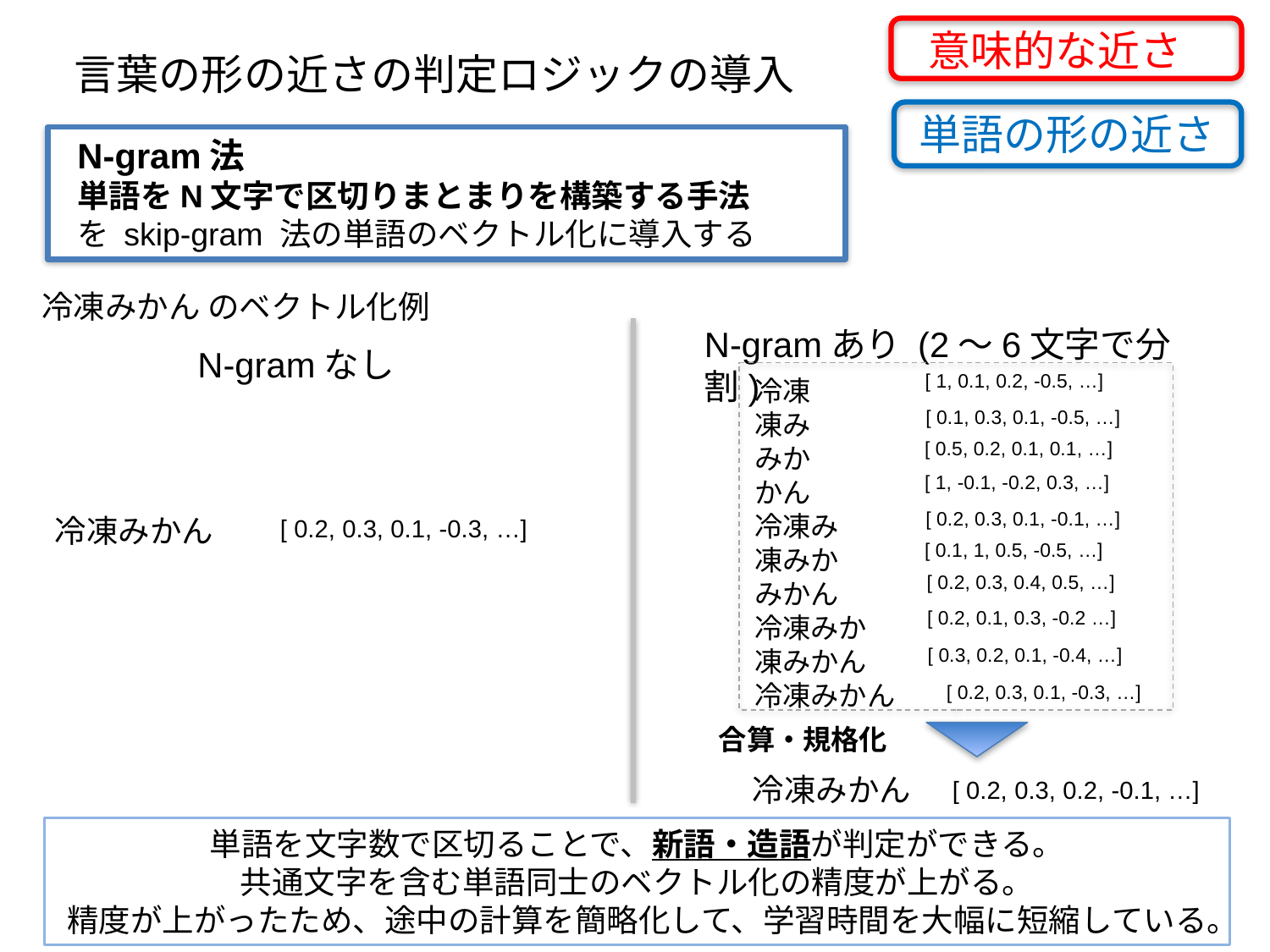

意味的な近さ

# 言葉の形の近さの判定ロジックの導入

単語の形の近さ

N-gram法
単語をN文字で区切りまとまりを構築する手法
を skip-gram 法の単語のベクトル化に導入する
冷凍みかん のベクトル化例
N-gramあり (2～6文字で分割)
N-gramなし

[ 1, 0.1, 0.2, -0.5, …]
冷凍
凍み
みか
かん
冷凍み
凍みか
みかん
冷凍みか
凍みかん
冷凍みかん
[ 0.1, 0.3, 0.1, -0.5, …]
[ 0.5, 0.2, 0.1, 0.1, …]
[ 1, -0.1, -0.2, 0.3, …]
[ 0.2, 0.3, 0.1, -0.1, …]
冷凍みかん
[ 0.2, 0.3, 0.1, -0.3, …]
[ 0.1, 1, 0.5, -0.5, …]
[ 0.2, 0.3, 0.4, 0.5, …]
[ 0.2, 0.1, 0.3, -0.2 …]
[ 0.3, 0.2, 0.1, -0.4, …]
[ 0.2, 0.3, 0.1, -0.3, …]
合算・規格化

冷凍みかん
[ 0.2, 0.3, 0.2, -0.1, …]
単語を文字数で区切ることで、新語・造語が判定ができる。
共通文字を含む単語同士のベクトル化の精度が上がる。
精度が上がったため、途中の計算を簡略化して、学習時間を大幅に短縮している。